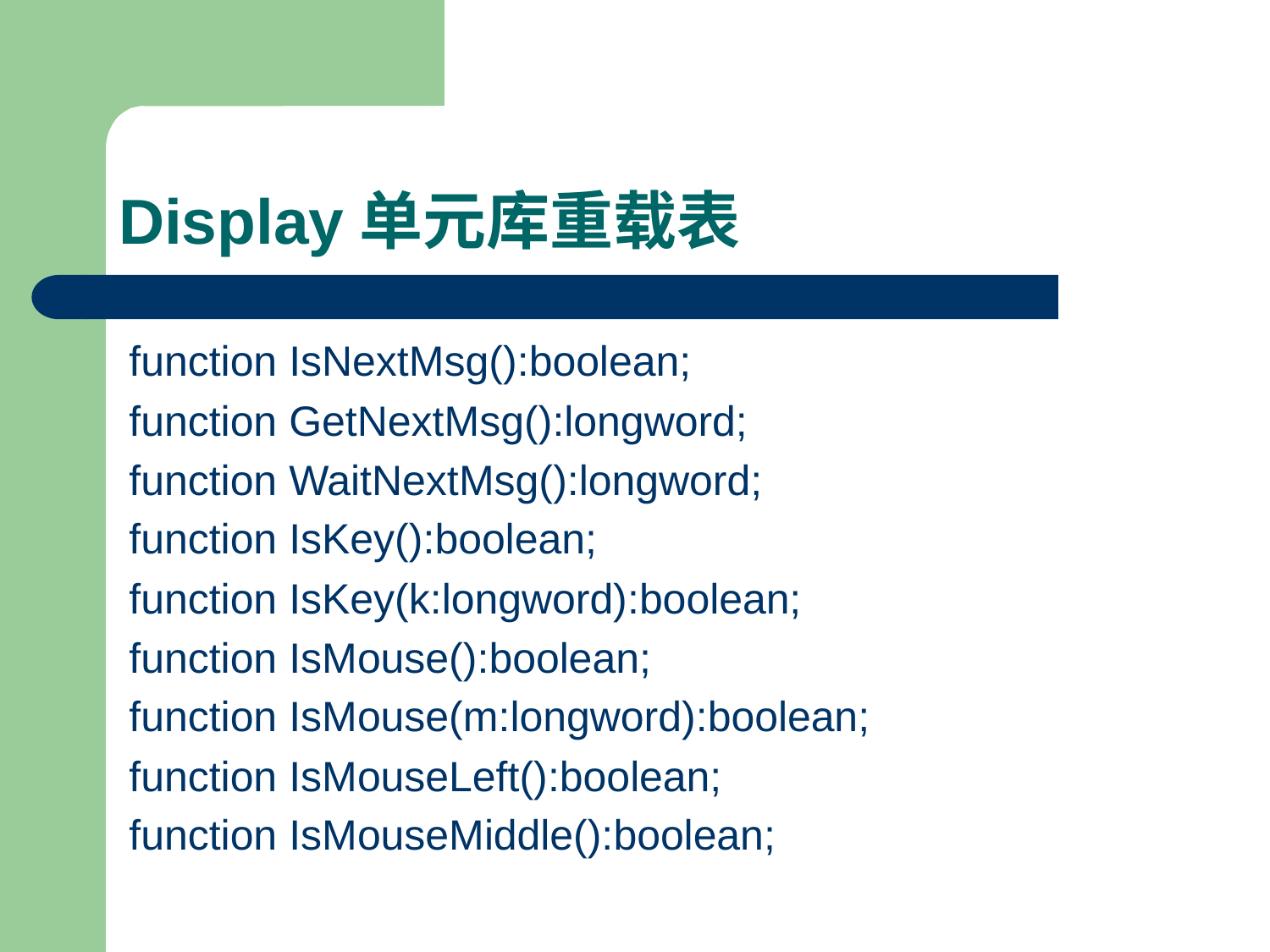

# Display单元库重载表
function IsNextMsg():boolean;
function GetNextMsg():longword;
function WaitNextMsg():longword;
function IsKey():boolean;
function IsKey(k:longword):boolean;
function IsMouse():boolean;
function IsMouse(m:longword):boolean;
function IsMouseLeft():boolean;
function IsMouseMiddle():boolean;